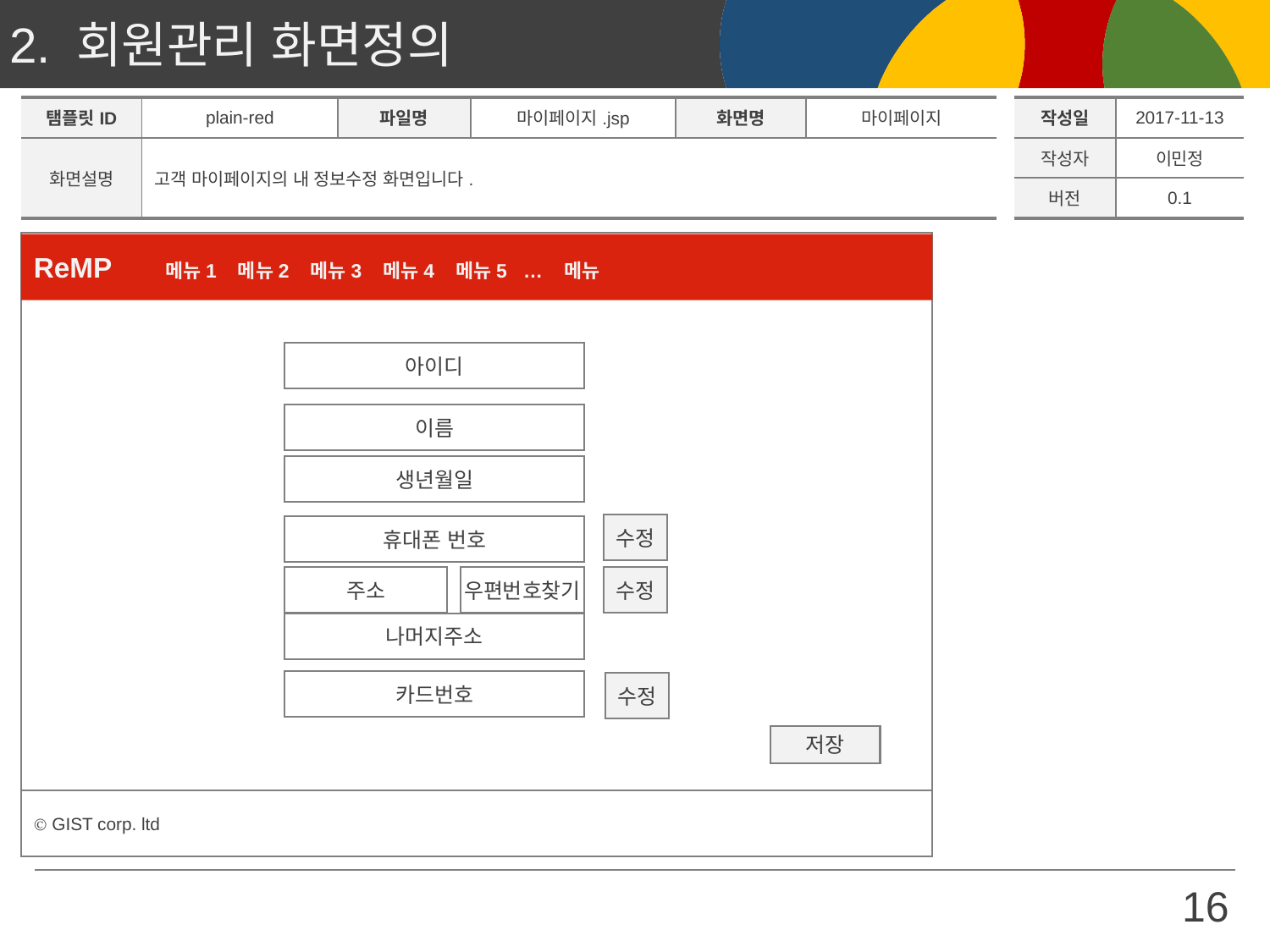

| 탬플릿ID | plain-red | 파일명 | 마이페이지.jsp | 화면명 | 마이페이지 |  | 작성일 | 2017-11-13 |
| --- | --- | --- | --- | --- | --- | --- | --- | --- |
| 화면설명 | 고객 마이페이지의 내 정보수정 화면입니다. |  |  |  |  |  | 작성자 | 이민정 |
|  |  |  |  |  |  |  | 버전 | 0.1 |

ReMP      메뉴1   메뉴2   메뉴3   메뉴4   메뉴5   …   메뉴

아이디
이름
생년월일
수정
휴대폰 번호
주소
우편번호찾기
수정
나머지주소
카드번호
수정
저장
Ⓒ GIST corp. ltd